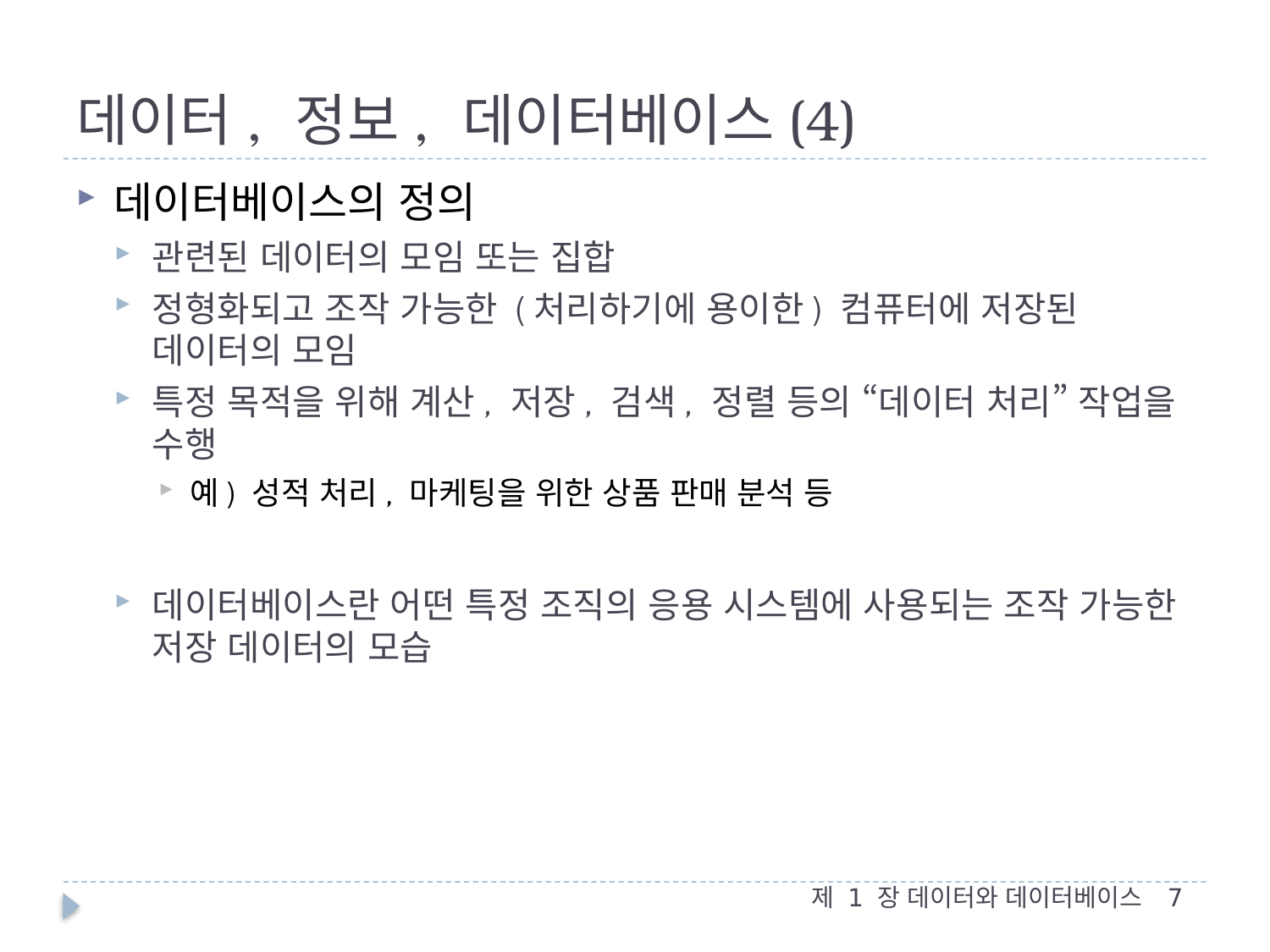

# 데이터, 정보, 데이터베이스(4)
데이터베이스의 정의
관련된 데이터의 모임 또는 집합
정형화되고 조작 가능한 (처리하기에 용이한) 컴퓨터에 저장된 데이터의 모임
특정 목적을 위해 계산, 저장, 검색, 정렬 등의 “데이터 처리” 작업을 수행
예) 성적 처리, 마케팅을 위한 상품 판매 분석 등

데이터베이스란 어떤 특정 조직의 응용 시스템에 사용되는 조작 가능한 저장 데이터의 모습
제 1 장 데이터와 데이터베이스
7